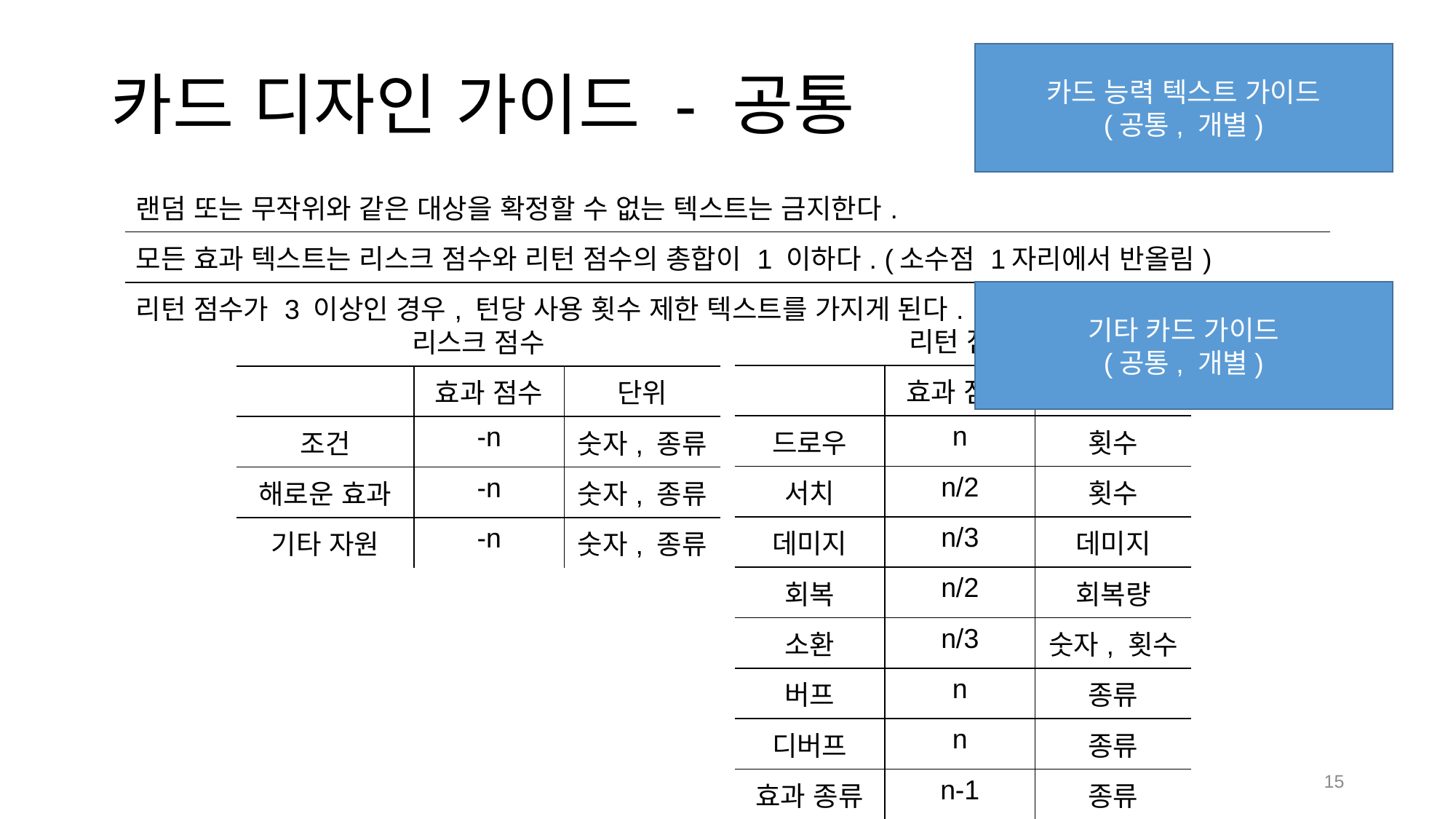

카드 능력 텍스트 가이드
(공통, 개별)
# 카드 디자인 가이드 - 공통
| 랜덤 또는 무작위와 같은 대상을 확정할 수 없는 텍스트는 금지한다. |
| --- |
| 모든 효과 텍스트는 리스크 점수와 리턴 점수의 총합이 1 이하다. (소수점 1자리에서 반올림) |
| 리턴 점수가 3 이상인 경우, 턴당 사용 횟수 제한 텍스트를 가지게 된다. |
기타 카드 가이드
(공통, 개별)
| 리턴 점수 |  |  |
| --- | --- | --- |
|  | 효과 점수 | 단위 |
| 드로우 | n | 횟수 |
| 서치 | n/2 | 횟수 |
| 데미지 | n/3 | 데미지 |
| 회복 | n/2 | 회복량 |
| 소환 | n/3 | 숫자, 횟수 |
| 버프 | n | 종류 |
| 디버프 | n | 종류 |
| 효과 종류 | n-1 | 종류 |
| 리스크 점수 |  |  |
| --- | --- | --- |
|  | 효과 점수 | 단위 |
| 조건 | -n | 숫자, 종류 |
| 해로운 효과 | -n | 숫자, 종류 |
| 기타 자원 | -n | 숫자, 종류 |
15